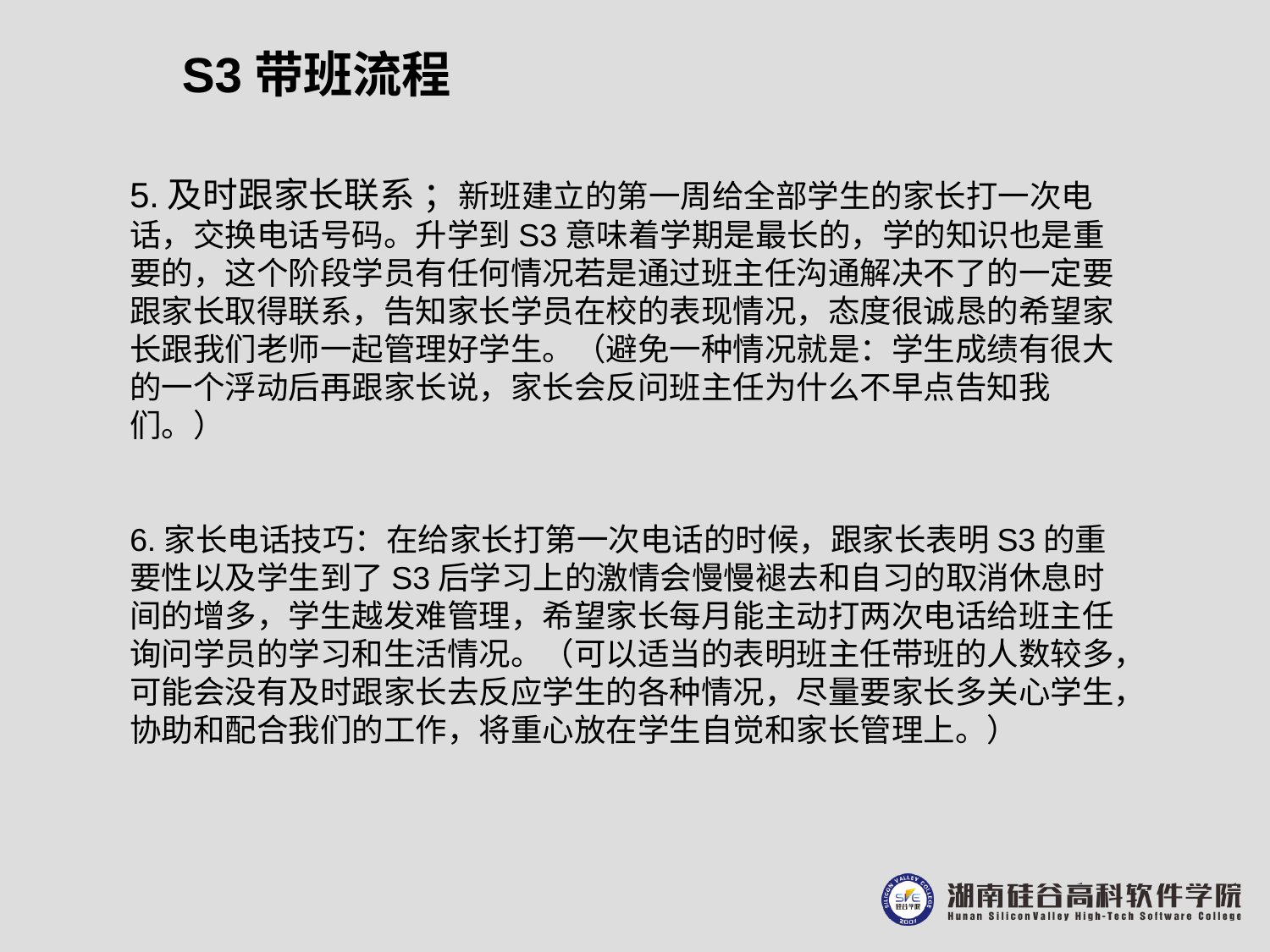

S3带班流程

5.及时跟家长联系 ；新班建立的第一周给全部学生的家长打一次电话，交换电话号码。升学到S3意味着学期是最长的，学的知识也是重要的，这个阶段学员有任何情况若是通过班主任沟通解决不了的一定要跟家长取得联系，告知家长学员在校的表现情况，态度很诚恳的希望家长跟我们老师一起管理好学生。（避免一种情况就是：学生成绩有很大的一个浮动后再跟家长说，家长会反问班主任为什么不早点告知我们。）

6.家长电话技巧：在给家长打第一次电话的时候，跟家长表明S3的重要性以及学生到了S3后学习上的激情会慢慢褪去和自习的取消休息时间的增多，学生越发难管理，希望家长每月能主动打两次电话给班主任询问学员的学习和生活情况。（可以适当的表明班主任带班的人数较多，可能会没有及时跟家长去反应学生的各种情况，尽量要家长多关心学生，协助和配合我们的工作，将重心放在学生自觉和家长管理上。）